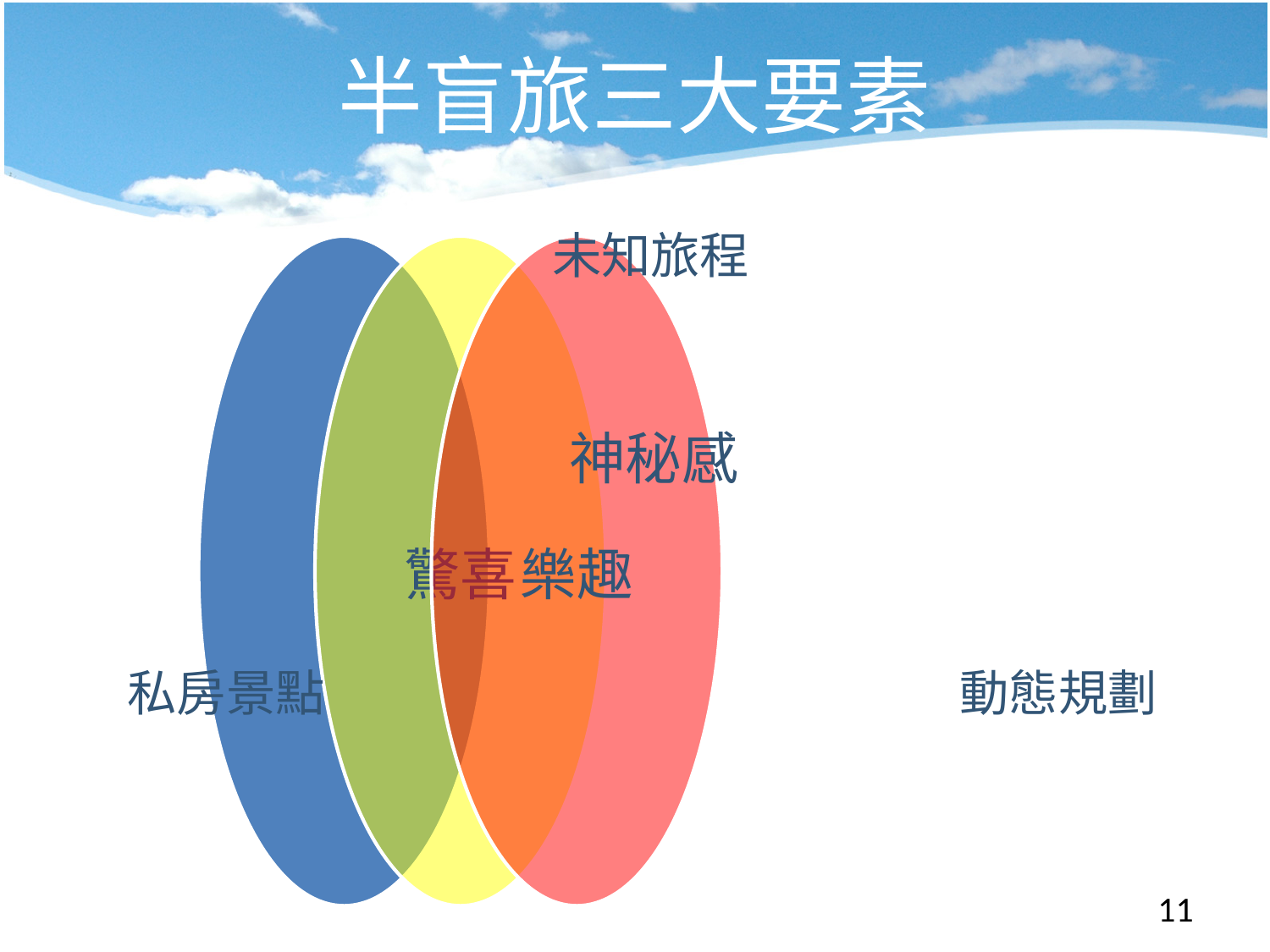

# 半盲旅三大要素
未知旅程
驚喜
樂趣
神秘感
私房景點
動態規劃
11